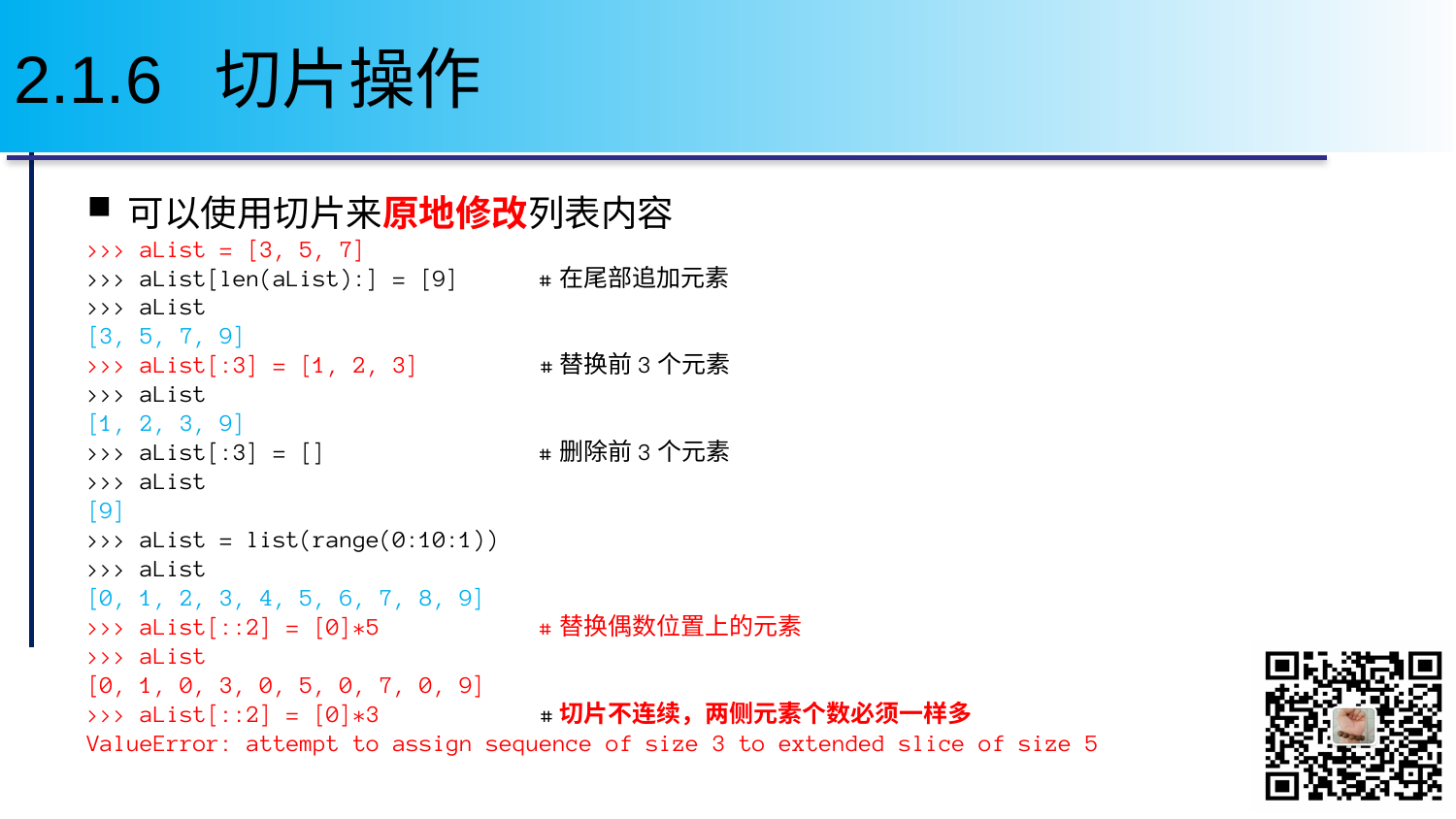

# 2.1.6  切片操作
可以使用切片来原地修改列表内容
>>> aList = [3, 5, 7]
>>> aList[len(aList):] = [9]      #在尾部追加元素
>>> aList
[3, 5, 7, 9]
>>> aList[:3] = [1, 2, 3]         #替换前3个元素
>>> aList
[1, 2, 3, 9]
>>> aList[:3] = []                #删除前3个元素
>>> aList
[9]
>>> aList = list(range(0:10:1))
>>> aList
[0, 1, 2, 3, 4, 5, 6, 7, 8, 9]
>>> aList[::2] = [0]*5            #替换偶数位置上的元素
>>> aList
[0, 1, 0, 3, 0, 5, 0, 7, 0, 9]
>>> aList[::2] = [0]*3            #切片不连续，两侧元素个数必须一样多
ValueError: attempt to assign sequence of size 3 to extended slice of size 5